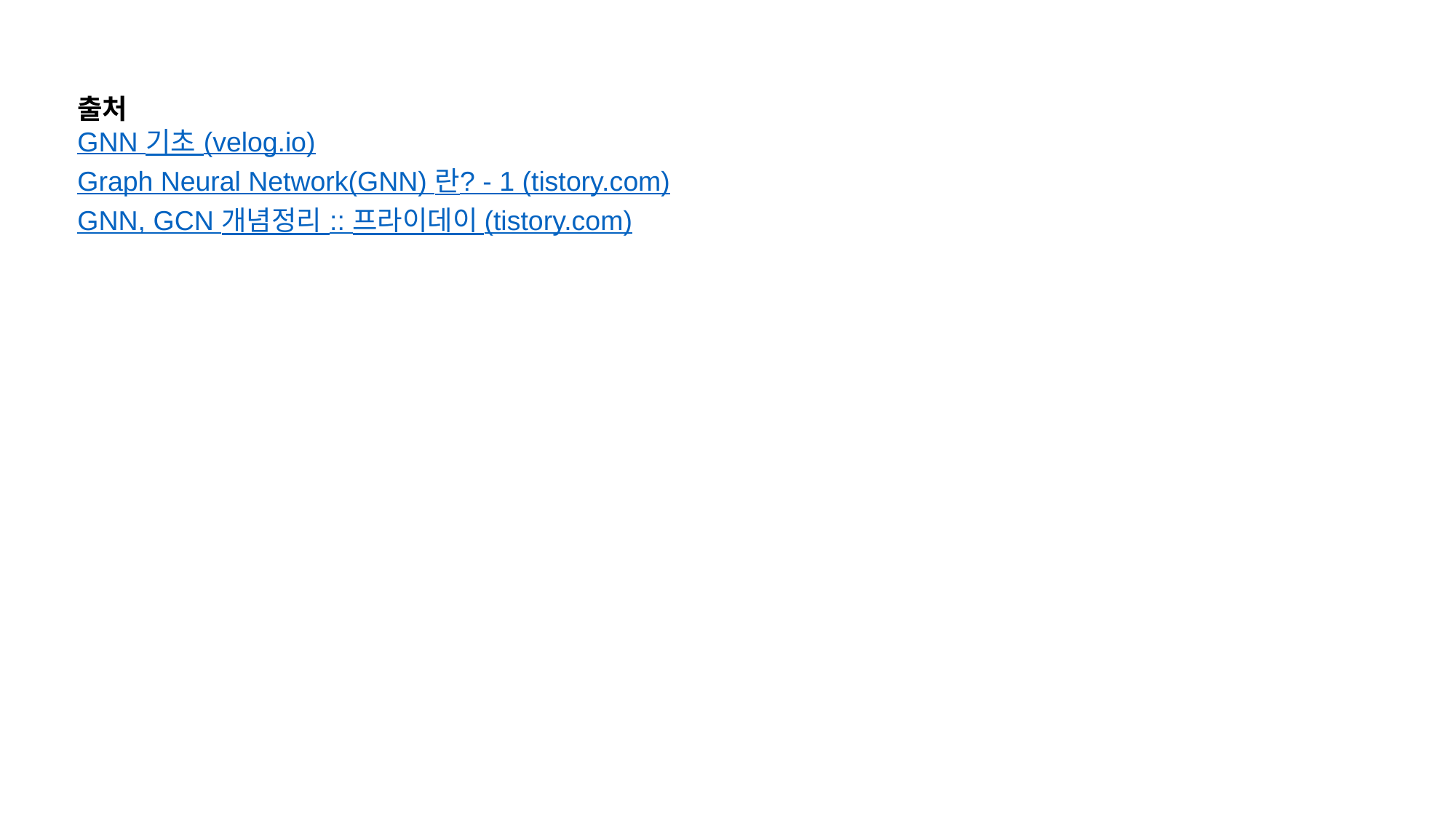

출처
GNN 기초 (velog.io)
Graph Neural Network(GNN) 란? - 1 (tistory.com)
GNN, GCN 개념정리 :: 프라이데이 (tistory.com)